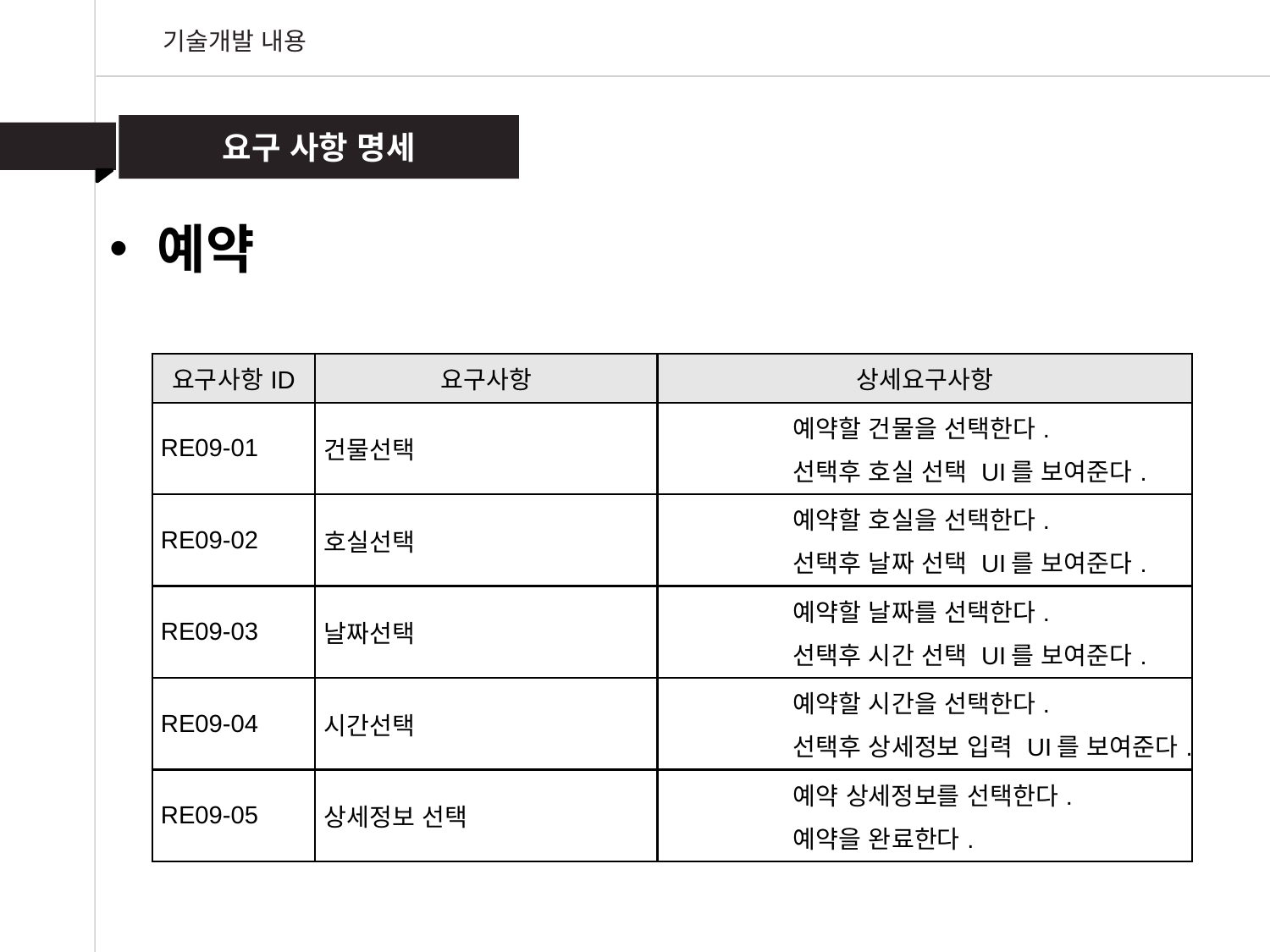

기술개발 내용
요구 사항 명세

예약

| 요구사항ID | 요구사항 | 상세요구사항 |
| --- | --- | --- |
| RE09-01 | 건물선택 | 예약할 건물을 선택한다. 선택후 호실 선택 UI를 보여준다. |
| RE09-02 | 호실선택 | 예약할 호실을 선택한다. 선택후 날짜 선택 UI를 보여준다. |
| RE09-03 | 날짜선택 | 예약할 날짜를 선택한다. 선택후 시간 선택 UI를 보여준다. |
| RE09-04 | 시간선택 | 예약할 시간을 선택한다. 선택후 상세정보 입력 UI를 보여준다. |
| RE09-05 | 상세정보 선택 | 예약 상세정보를 선택한다. 예약을 완료한다. |